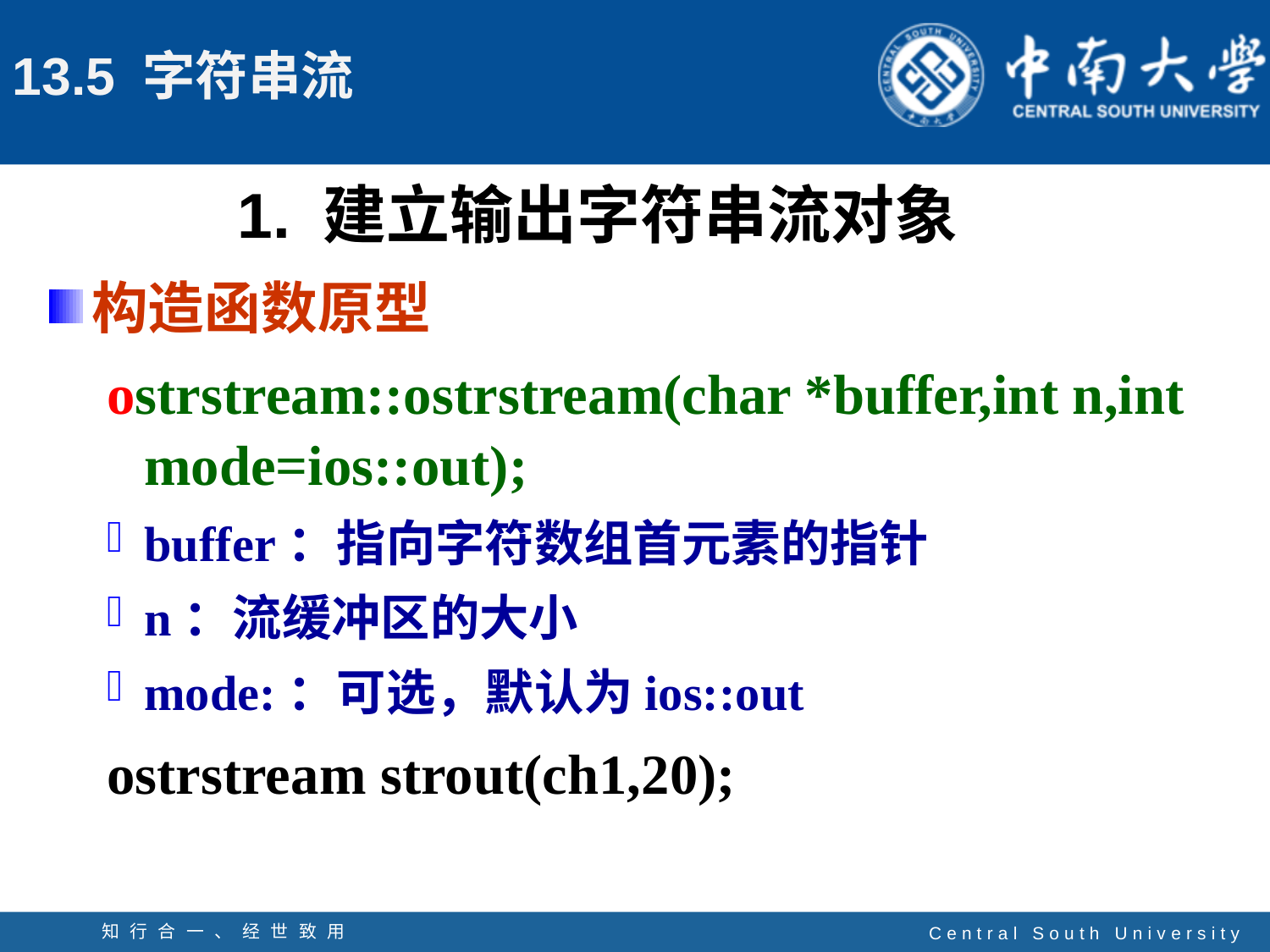

1. 建立输出字符串流对象
构造函数原型
ostrstream::ostrstream(char *buffer,int n,int mode=ios::out);
buffer：指向字符数组首元素的指针
n：流缓冲区的大小
mode:：可选，默认为ios::out
ostrstream strout(ch1,20);

知行合一、经世致用
自强不息 厚德载物
Central South University
55